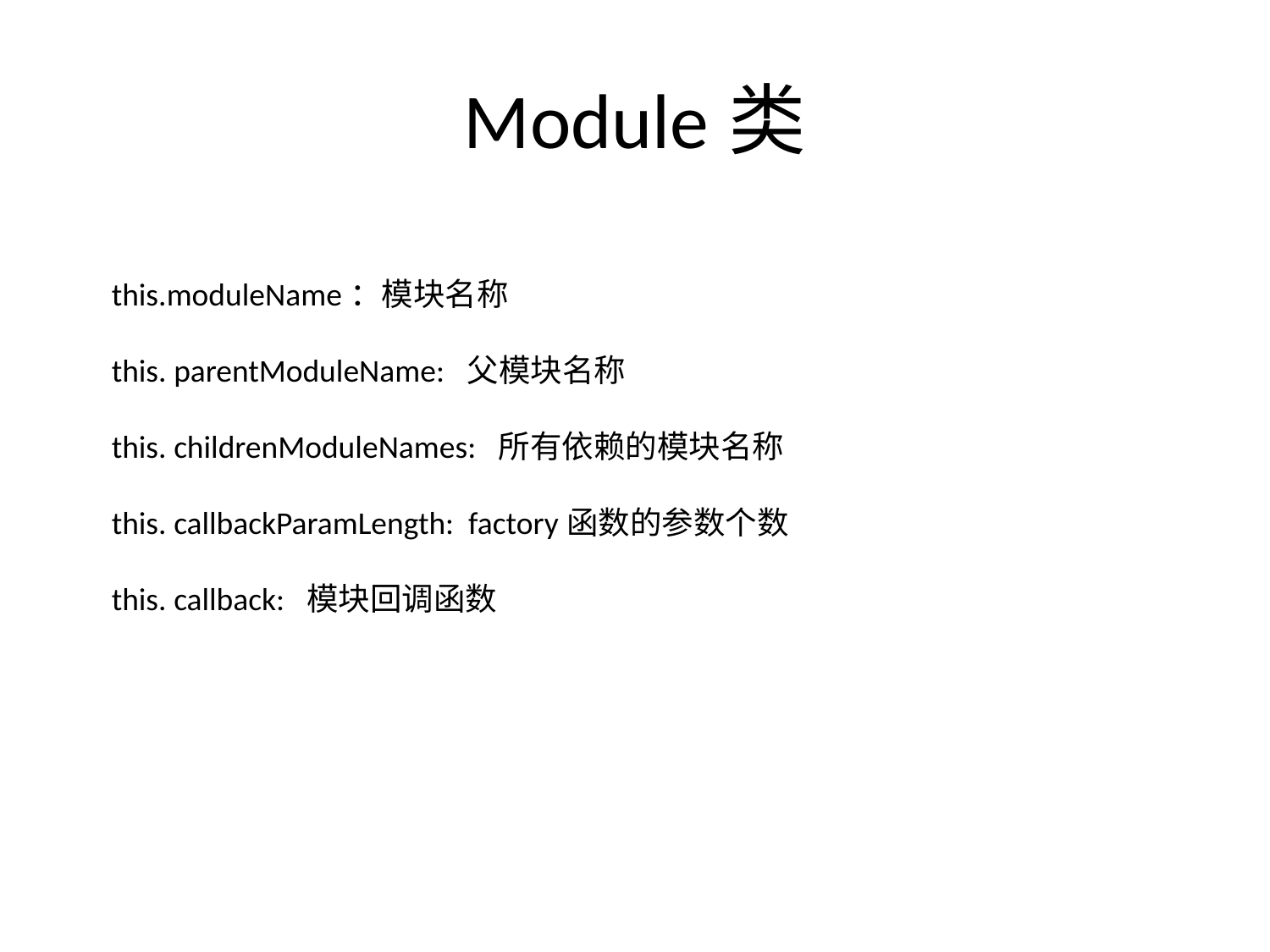

# Module类
this.moduleName：模块名称

this. parentModuleName:  父模块名称

this. childrenModuleNames:  所有依赖的模块名称

this. callbackParamLength:  factory函数的参数个数

this. callback:  模块回调函数